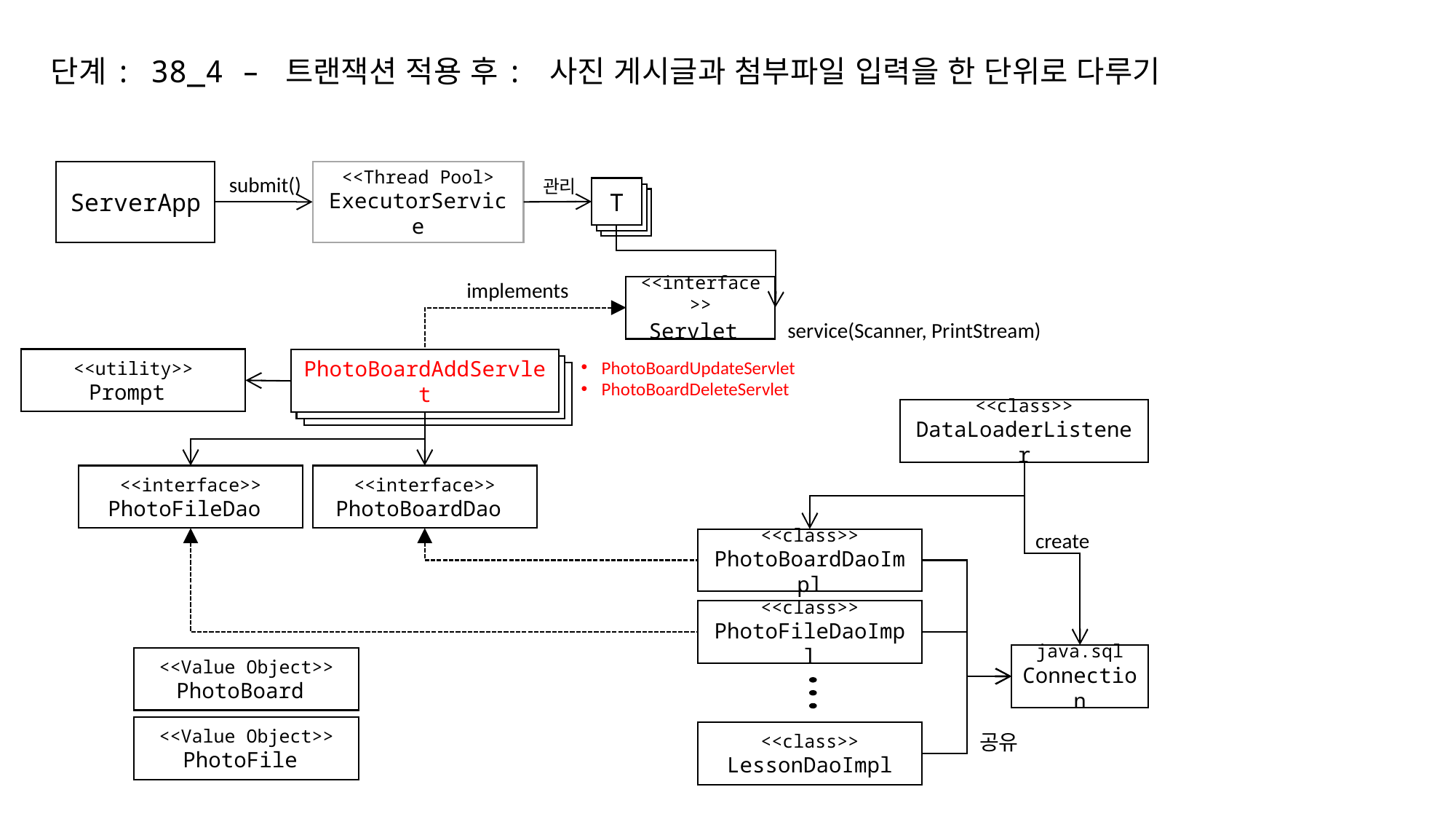

단계: 38_4 – 트랜잭션 적용 후: 사진 게시글과 첨부파일 입력을 한 단위로 다루기
ServerApp
<<Thread Pool>
ExecutorService
submit()
관리
T
T
T
implements
<<interface>>
Servlet
service(Scanner, PrintStream)
<<utility>>
Prompt
PhotoBoardAddServlet
PhotoBoardUpdateServlet
PhotoBoardDeleteServlet
PhotoBoardListServlet
PhotoBoardListServlet
<<class>>
DataLoaderListener
<<interface>>
PhotoFileDao
<<interface>>
PhotoBoardDao
create
<<class>>
PhotoBoardDaoImpl
<<class>>
PhotoFileDaoImpl
java.sql
Connection
<<Value Object>>
PhotoBoard

<<Value Object>>
PhotoFile
<<class>>
LessonDaoImpl
공유